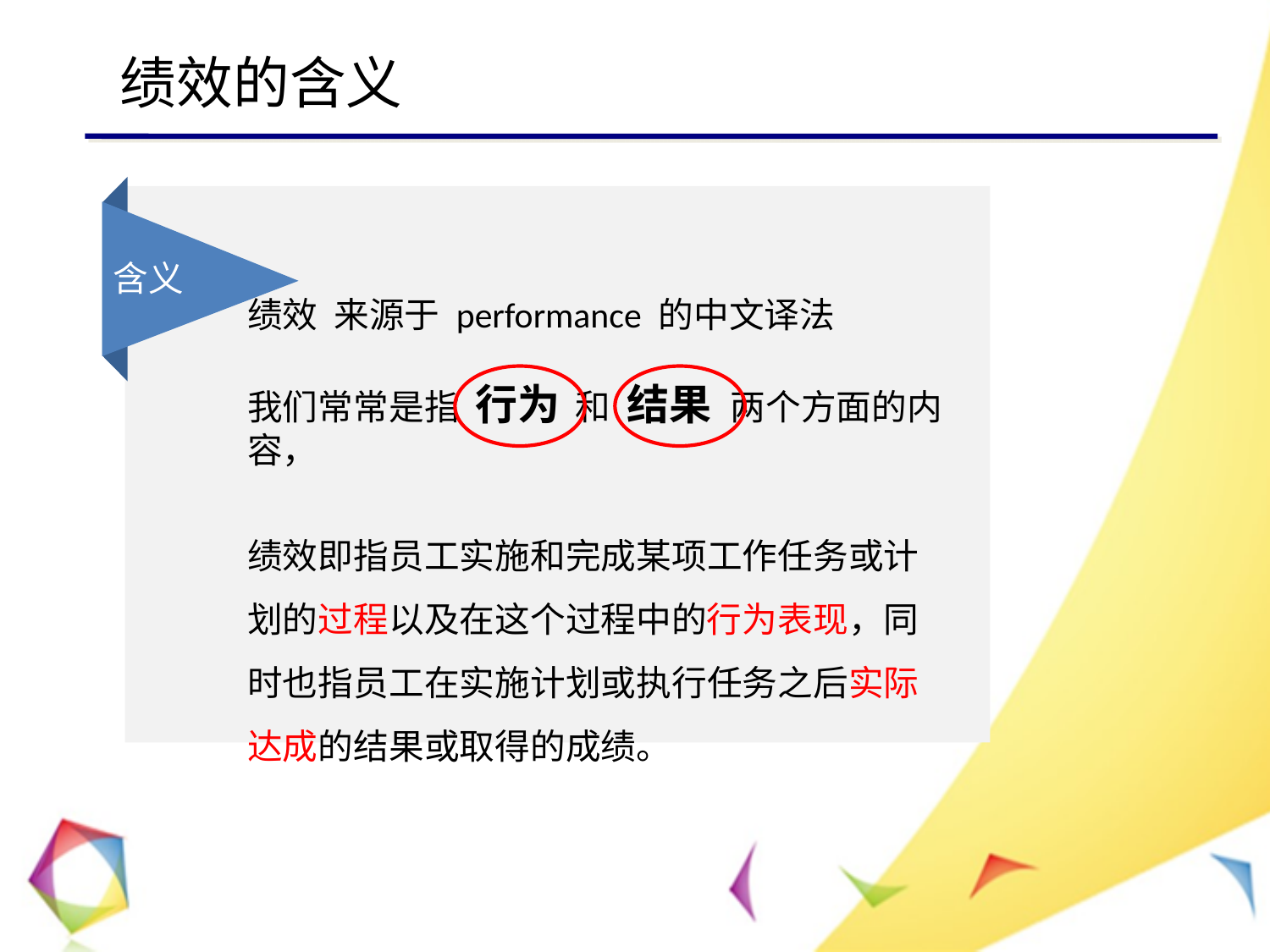

绩效的含义

绩效  来源于 performance 的中文译法

我们常常是指  行为  和  结果  两个方面的内容，

绩效即指员工实施和完成某项工作任务或计划的过程以及在这个过程中的行为表现，同时也指员工在实施计划或执行任务之后实际达成的结果或取得的成绩。
含义